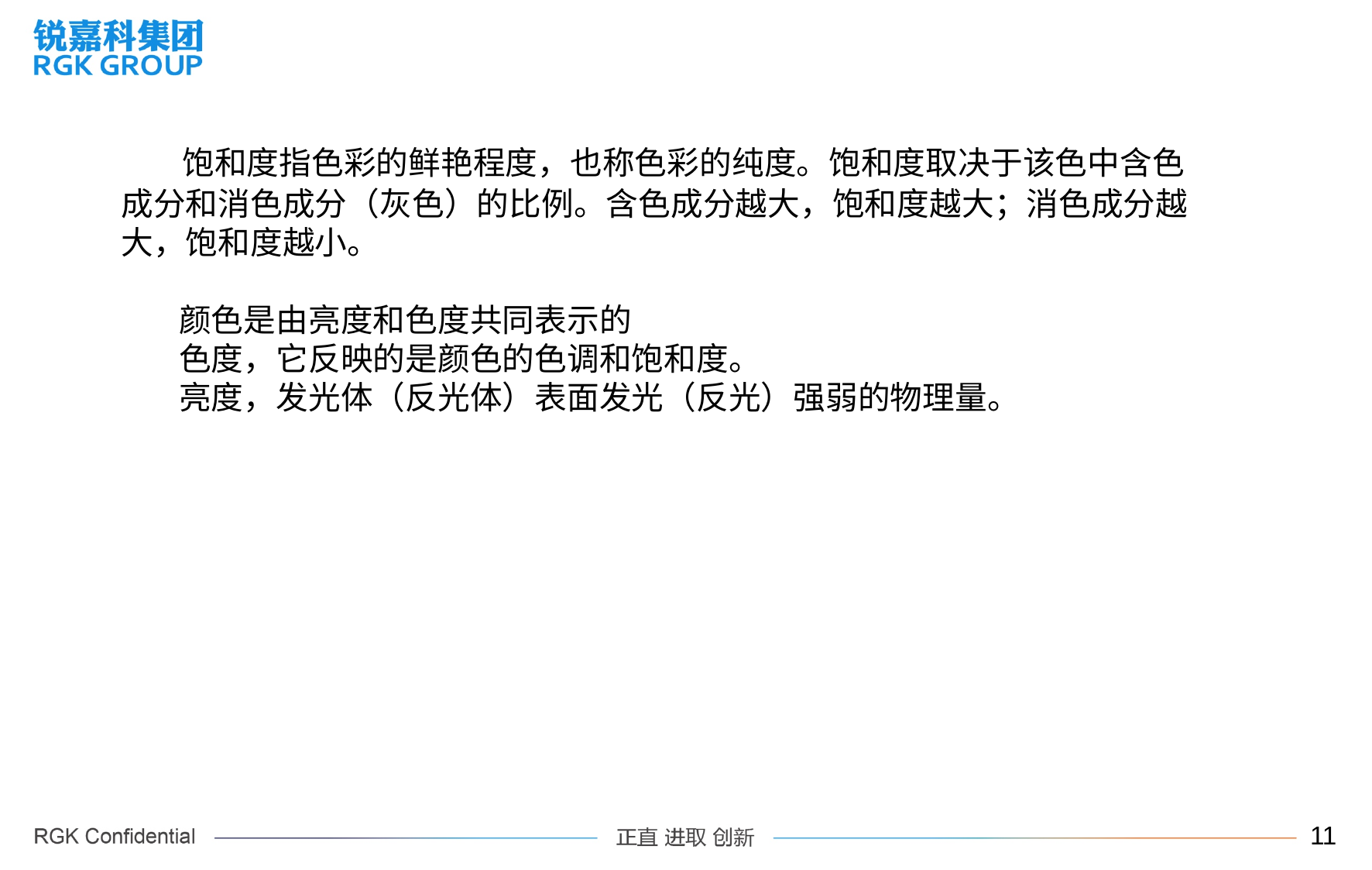

饱和度指色彩的鲜艳程度，也称色彩的纯度。饱和度取决于该色中含色成分和消色成分（灰色）的比例。含色成分越大，饱和度越大；消色成分越大，饱和度越小。

       颜色是由亮度和色度共同表示的
       色度，它反映的是颜色的色调和饱和度。
       亮度，发光体（反光体）表面发光（反光）强弱的物理量。